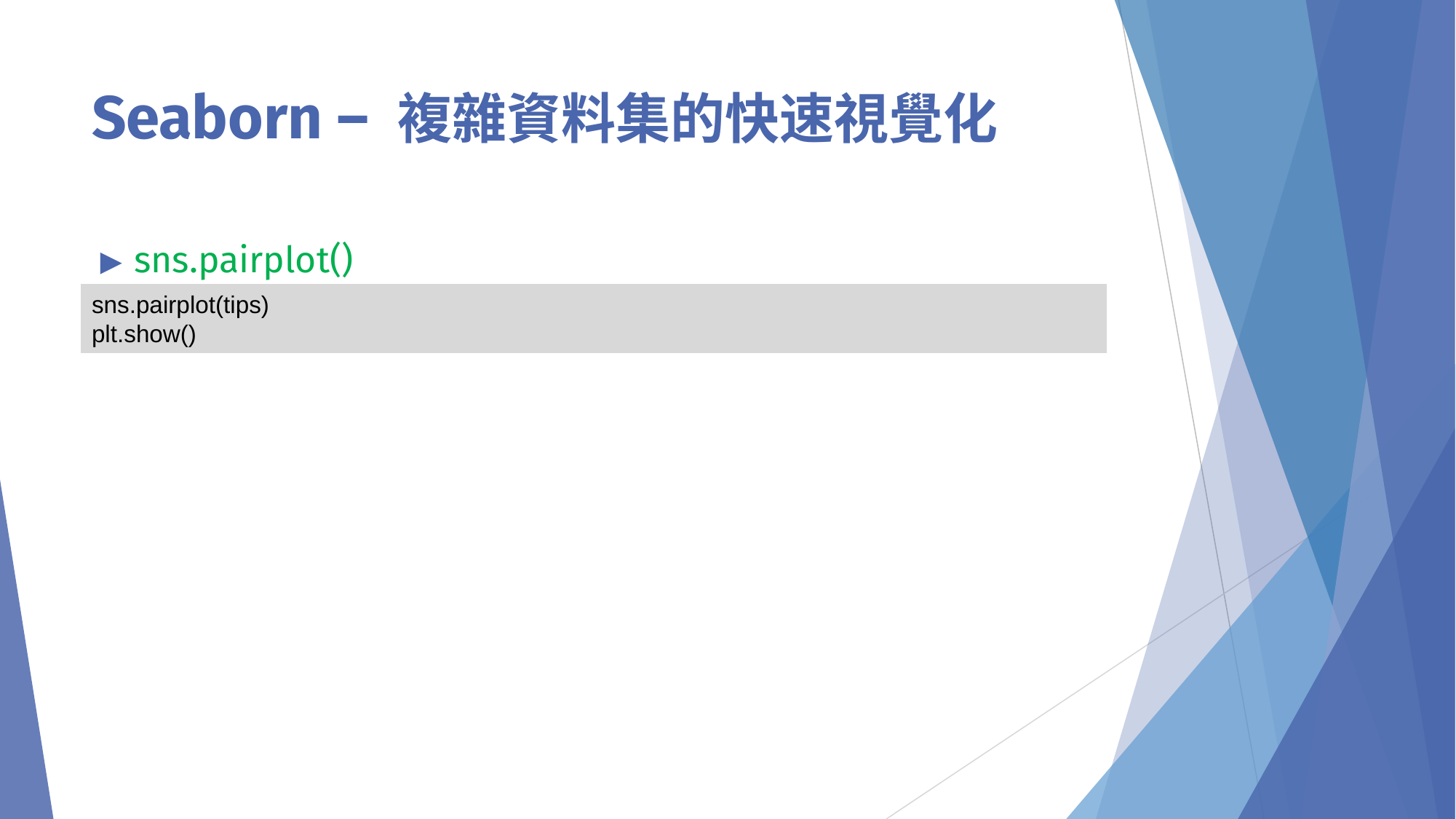

# Seaborn – 複雜資料集的快速視覺化
sns.pairplot()
sns.pairplot(tips)
plt.show()